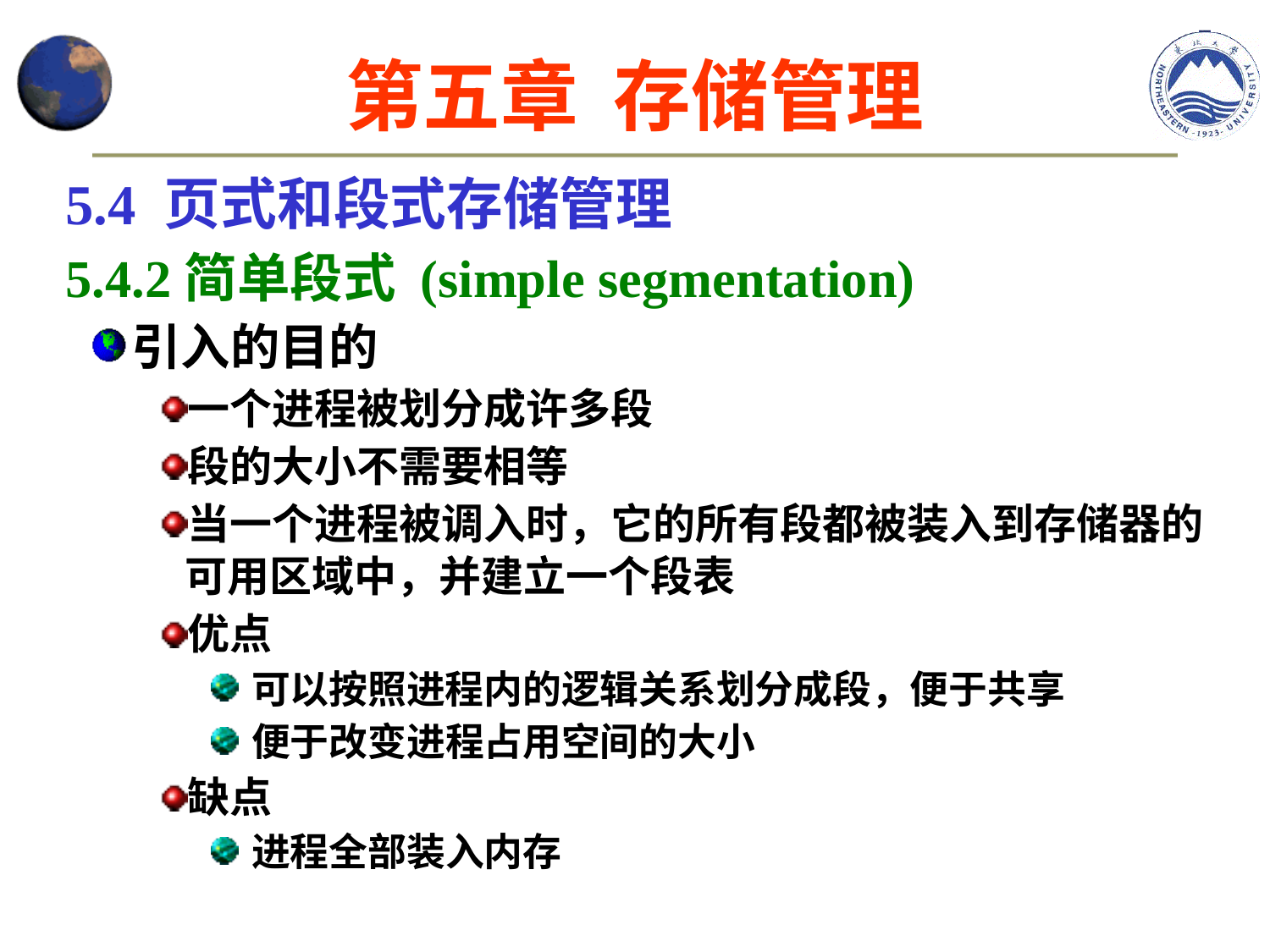

第五章  存储管理
5.4 页式和段式存储管理
5.4.2简单段式 (simple segmentation)
引入的目的
一个进程被划分成许多段
段的大小不需要相等
当一个进程被调入时，它的所有段都被装入到存储器的可用区域中，并建立一个段表
优点
可以按照进程内的逻辑关系划分成段，便于共享
便于改变进程占用空间的大小
缺点
进程全部装入内存